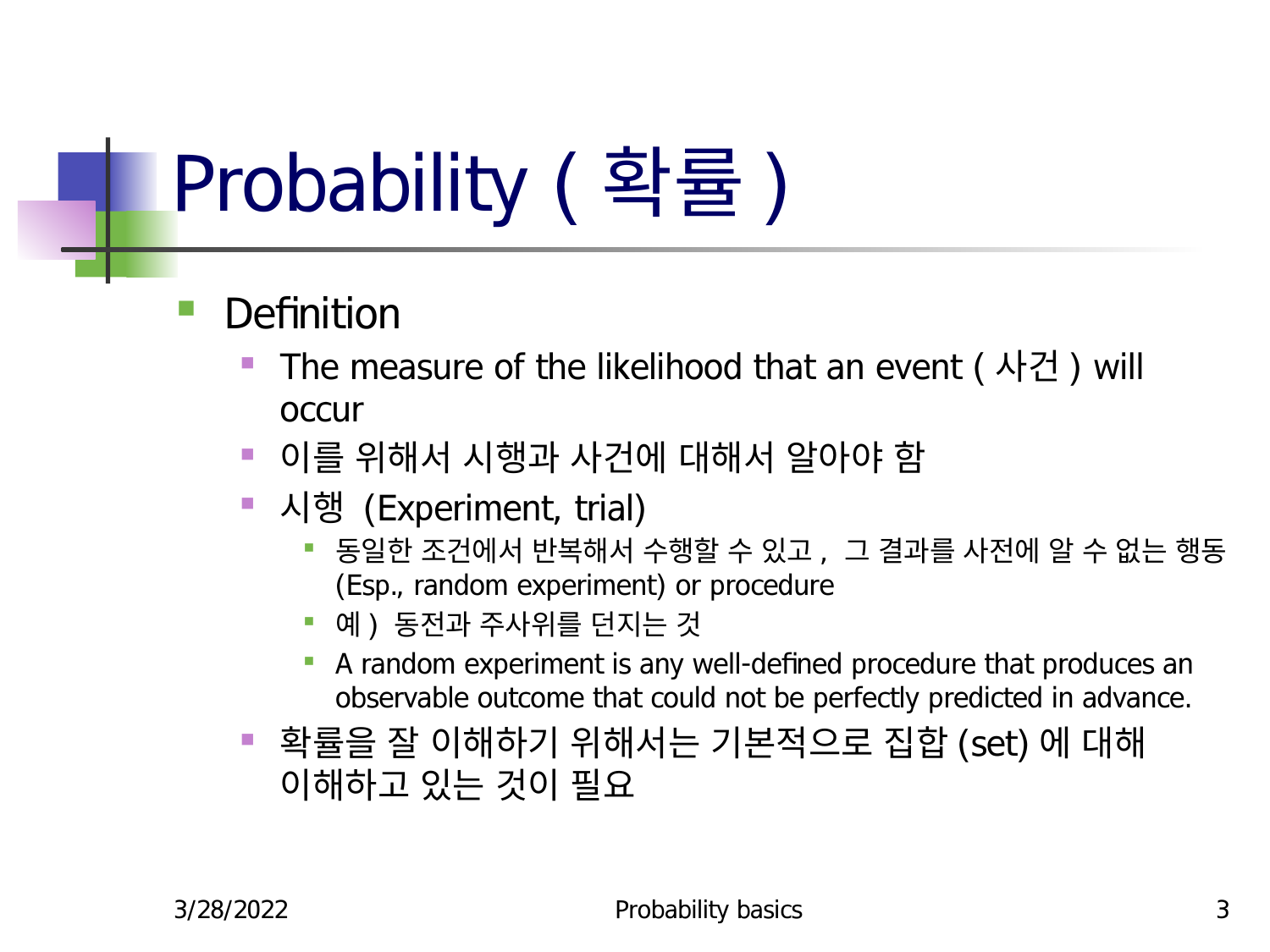

# Probability (확률)
Definition
The measure of the likelihood that an event (사건) will occur
이를 위해서 시행과 사건에 대해서 알아야 함
시행 (Experiment, trial)
동일한 조건에서 반복해서 수행할 수 있고, 그 결과를 사전에 알 수 없는 행동 (Esp., random experiment) or procedure
예) 동전과 주사위를 던지는 것
A random experiment is any well-defined procedure that produces an observable outcome that could not be perfectly predicted in advance.
확률을 잘 이해하기 위해서는 기본적으로 집합(set)에 대해 이해하고 있는 것이 필요

3/28/2022
Probability basics
3